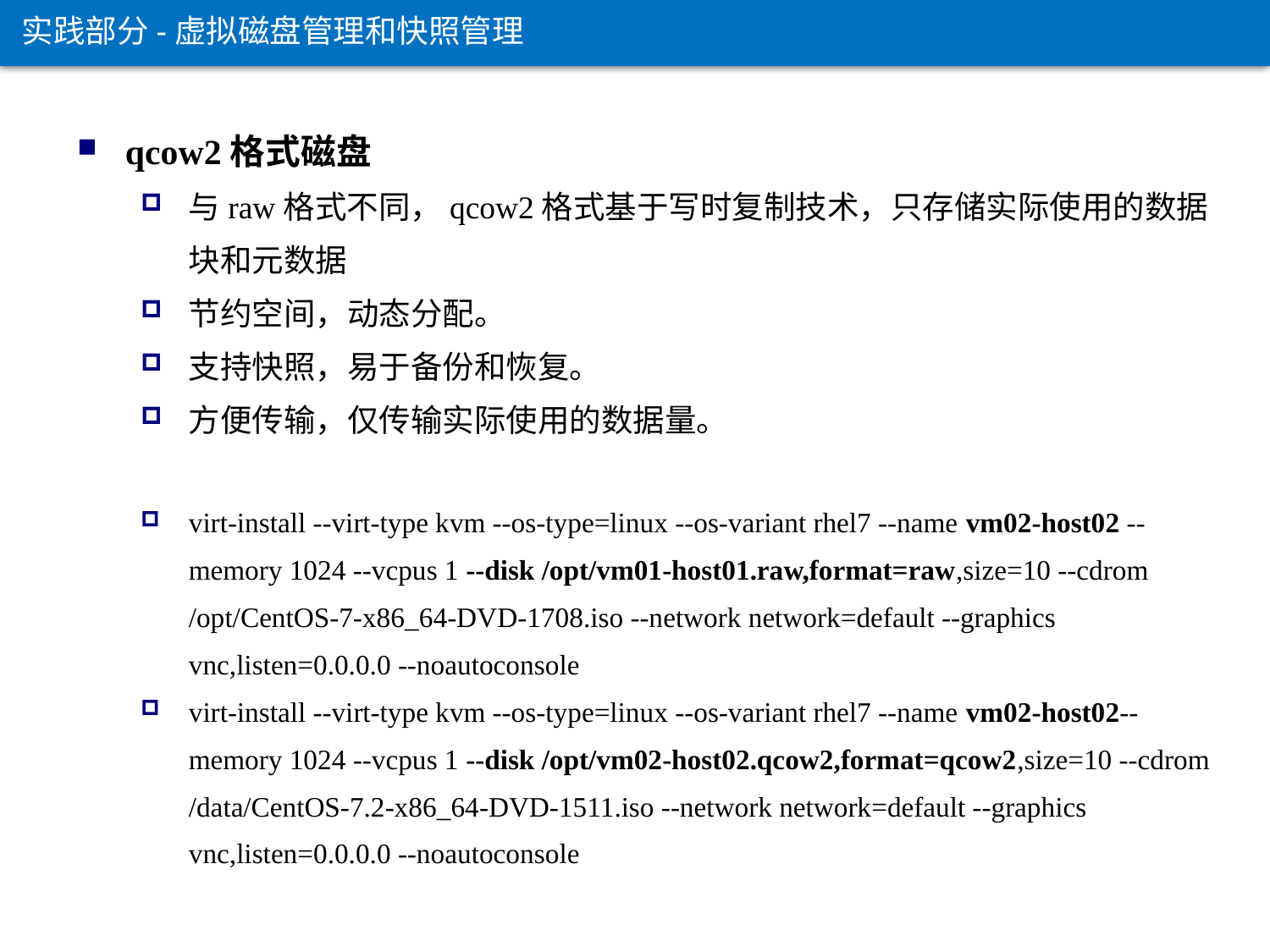

实践部分-虚拟磁盘管理和快照管理
qcow2格式磁盘
与raw格式不同，qcow2格式基于写时复制技术，只存储实际使用的数据块和元数据
节约空间，动态分配。
支持快照，易于备份和恢复。
方便传输，仅传输实际使用的数据量。

virt-install --virt-type kvm --os-type=linux --os-variant rhel7 --name vm02-host02 --memory 1024 --vcpus 1 --disk /opt/vm01-host01.raw,format=raw,size=10 --cdrom /opt/CentOS-7-x86_64-DVD-1708.iso --network network=default --graphics vnc,listen=0.0.0.0 --noautoconsole
virt-install --virt-type kvm --os-type=linux --os-variant rhel7 --name vm02-host02--memory 1024 --vcpus 1 --disk /opt/vm02-host02.qcow2,format=qcow2,size=10 --cdrom /data/CentOS-7.2-x86_64-DVD-1511.iso --network network=default --graphics vnc,listen=0.0.0.0 --noautoconsole
46